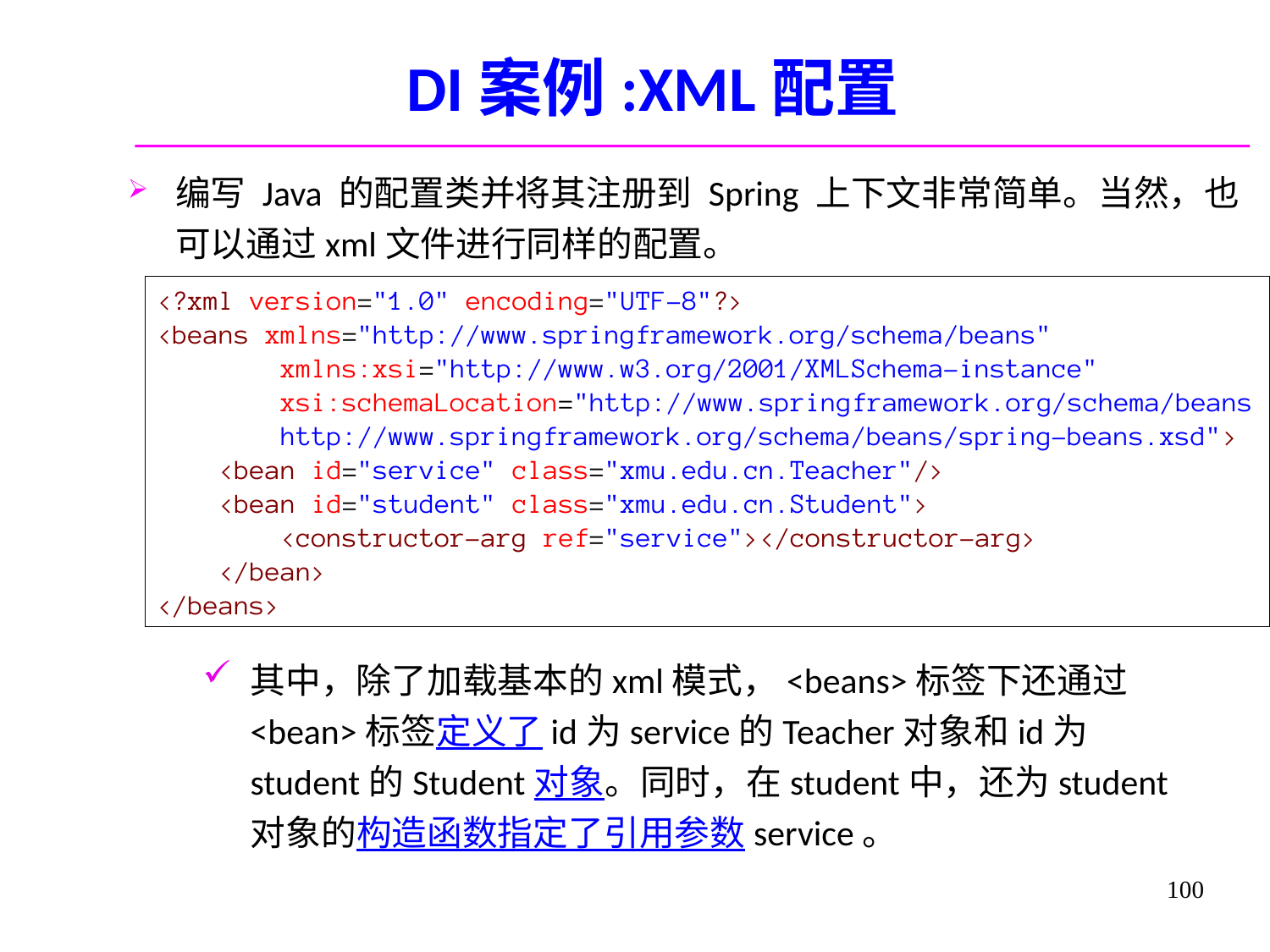

# DI案例:XML配置
编写 Java 的配置类并将其注册到 Spring 上下文非常简单。当然，也可以通过xml文件进行同样的配置。
<?xml version="1.0" encoding="UTF-8"?>
<beans xmlns="http://www.springframework.org/schema/beans"
        xmlns:xsi="http://www.w3.org/2001/XMLSchema-instance"
        xsi:schemaLocation="http://www.springframework.org/schema/beans
        http://www.springframework.org/schema/beans/spring-beans.xsd">
    <bean id="service" class="xmu.edu.cn.Teacher"/>
    <bean id="student" class="xmu.edu.cn.Student">
        <constructor-arg ref="service"></constructor-arg>
    </bean>
</beans>
其中，除了加载基本的xml模式，<beans>标签下还通过<bean>标签定义了id为service的Teacher对象和id为student的Student对象。同时，在student中，还为student对象的构造函数指定了引用参数service。
100